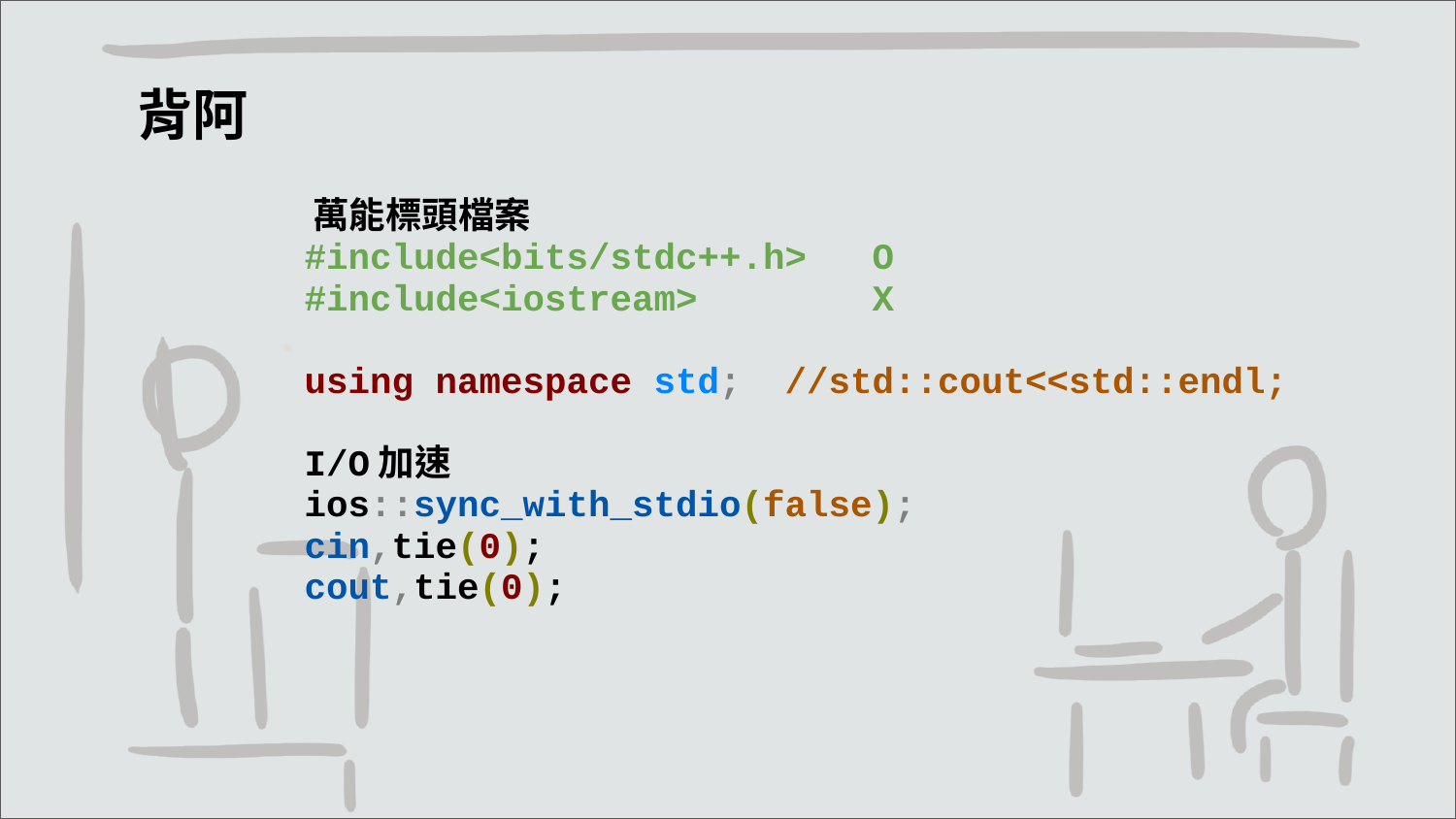

# 背阿
           萬能標頭檔案
           #include<bits/stdc++.h>   O
 #include<iostream>        X

           using namespace std;  //std::cout<<std::endl;

           I/O加速
           ios::sync_with_stdio(false);
           cin,tie(0);
           cout,tie(0);